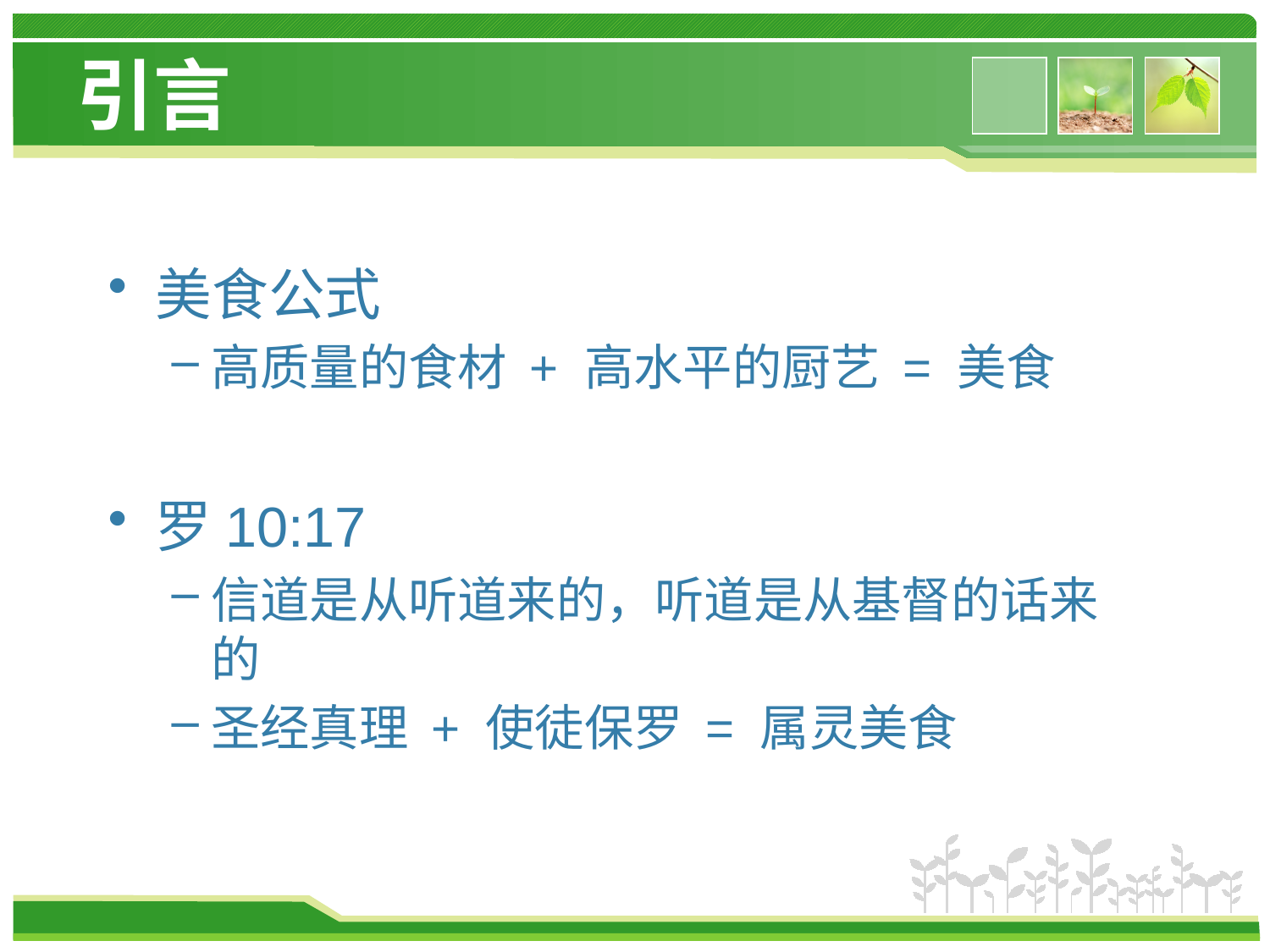

# 引言
美食公式
高质量的食材 + 高水平的厨艺 = 美食

罗10:17
信道是从听道来的，听道是从基督的话来的
圣经真理 + 使徒保罗 = 属灵美食